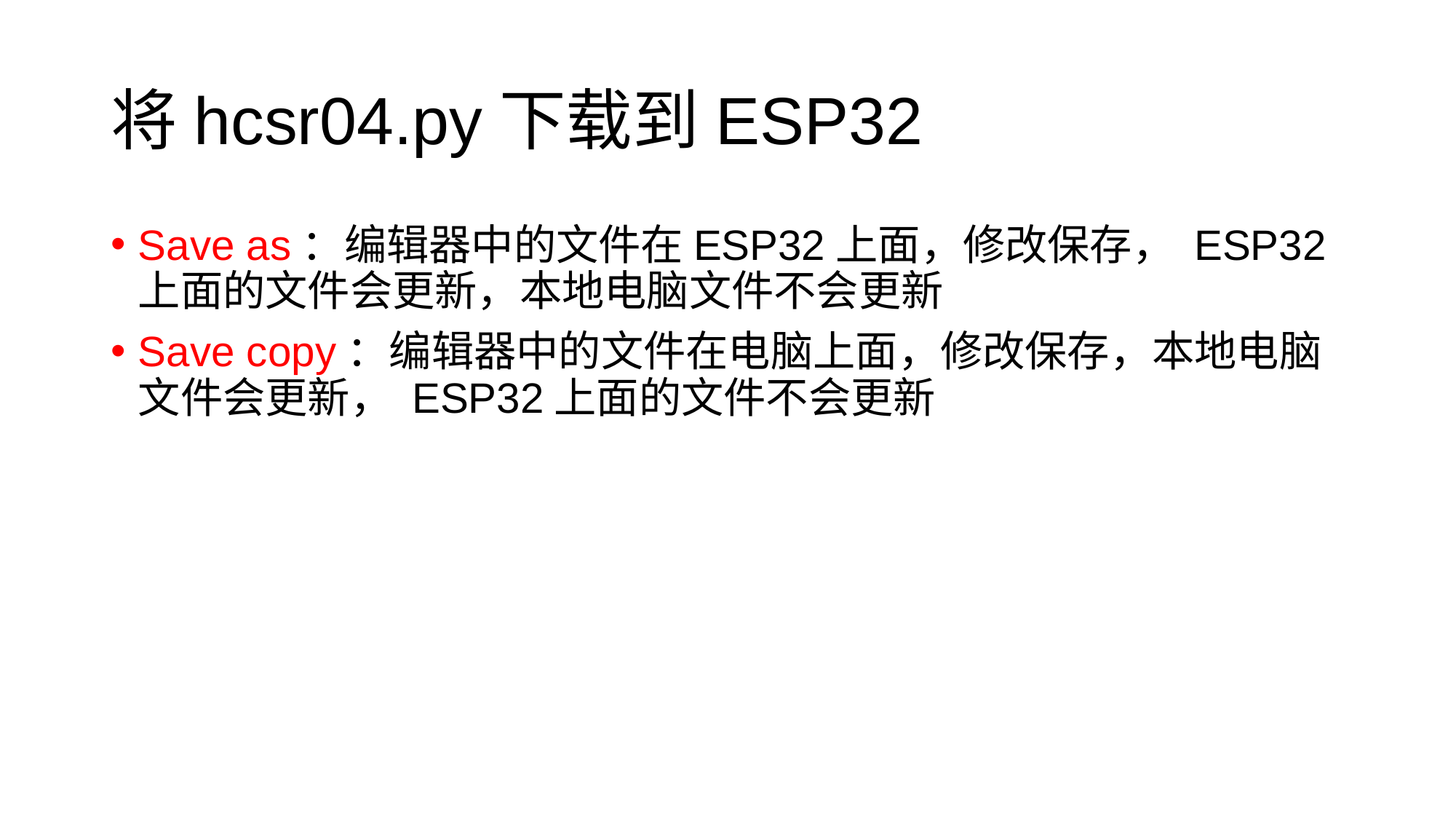

# 将hcsr04.py下载到ESP32
Save as：编辑器中的文件在ESP32上面，修改保存， ESP32上面的文件会更新，本地电脑文件不会更新
Save copy：编辑器中的文件在电脑上面，修改保存，本地电脑文件会更新， ESP32上面的文件不会更新